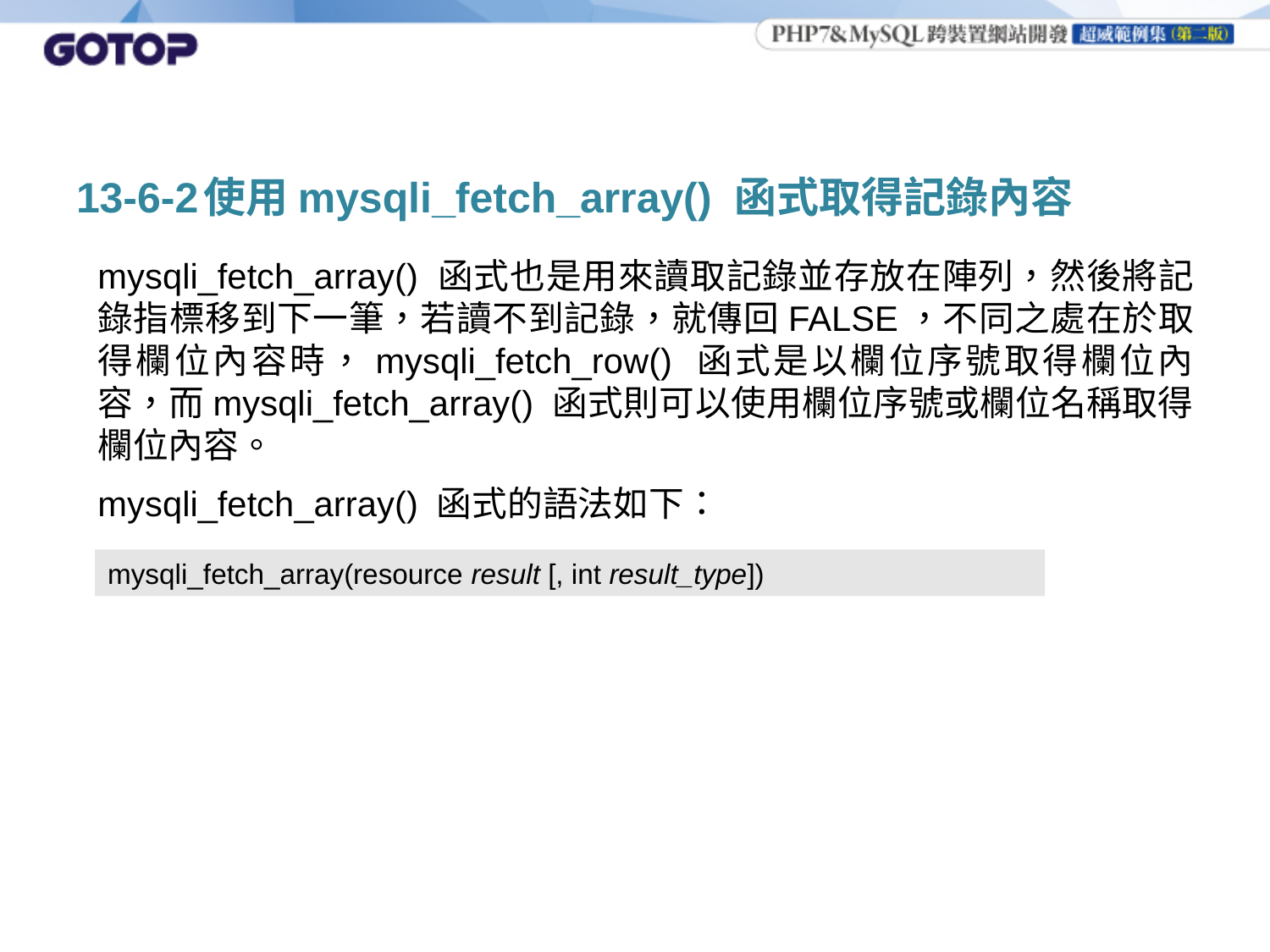

# 13-6-2	使用mysqli_fetch_array() 函式取得記錄內容
mysqli_fetch_array() 函式也是用來讀取記錄並存放在陣列，然後將記錄指標移到下一筆，若讀不到記錄，就傳回FALSE，不同之處在於取得欄位內容時，mysqli_fetch_row() 函式是以欄位序號取得欄位內容，而mysqli_fetch_array() 函式則可以使用欄位序號或欄位名稱取得欄位內容。
mysqli_fetch_array() 函式的語法如下：

mysqli_fetch_array(resource result [, int result_type])